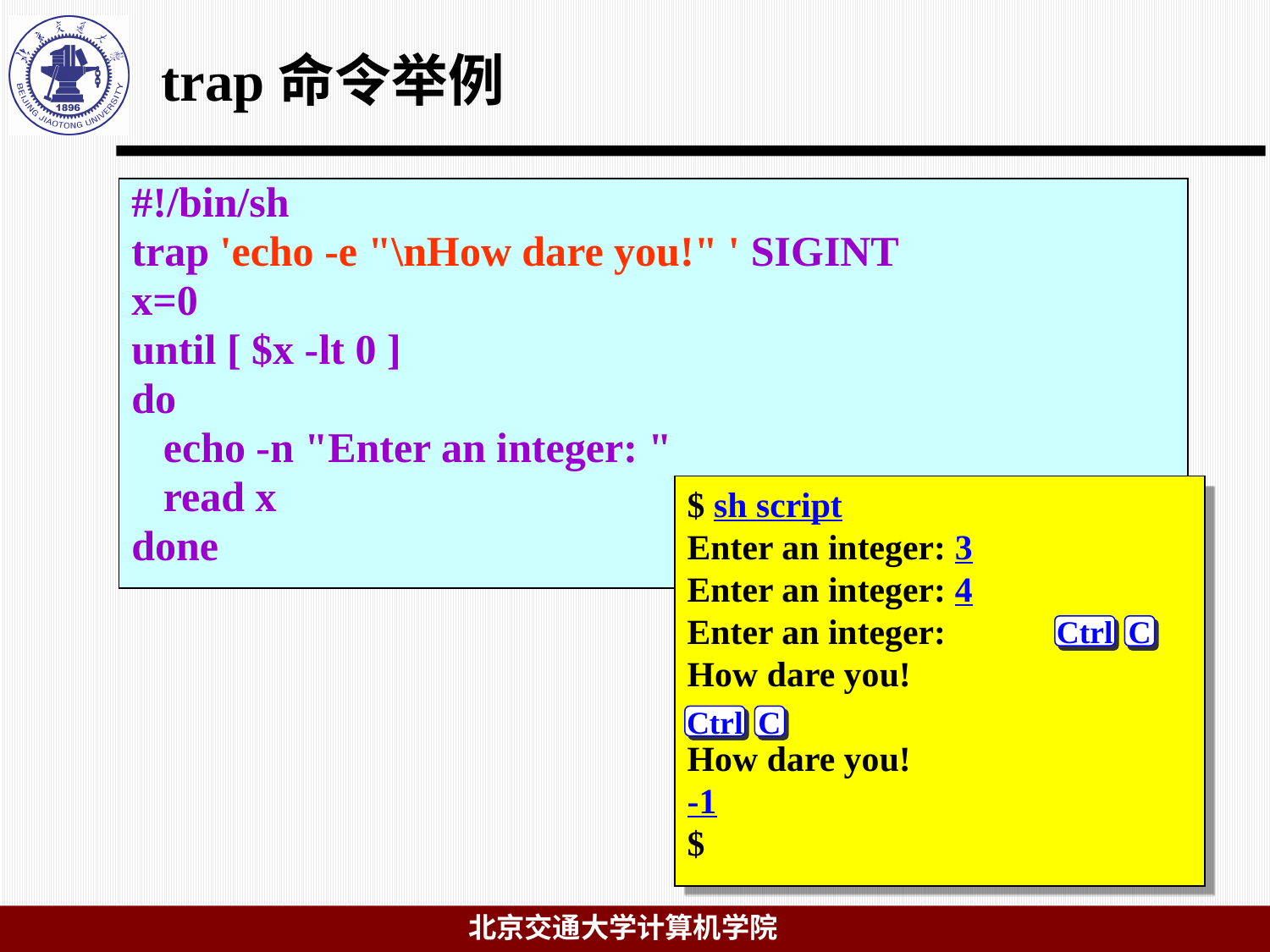

# trap命令举例
#!/bin/sh
trap 'echo -e "\nHow dare you!" ' SIGINT
x=0
until [ $x -lt 0 ]
do
   echo -n "Enter an integer: "
   read x
done

$ sh script
Enter an integer: 3
Enter an integer: 4
Enter an integer:
How dare you!

How dare you!
-1
$
Ctrl
C
Ctrl
C